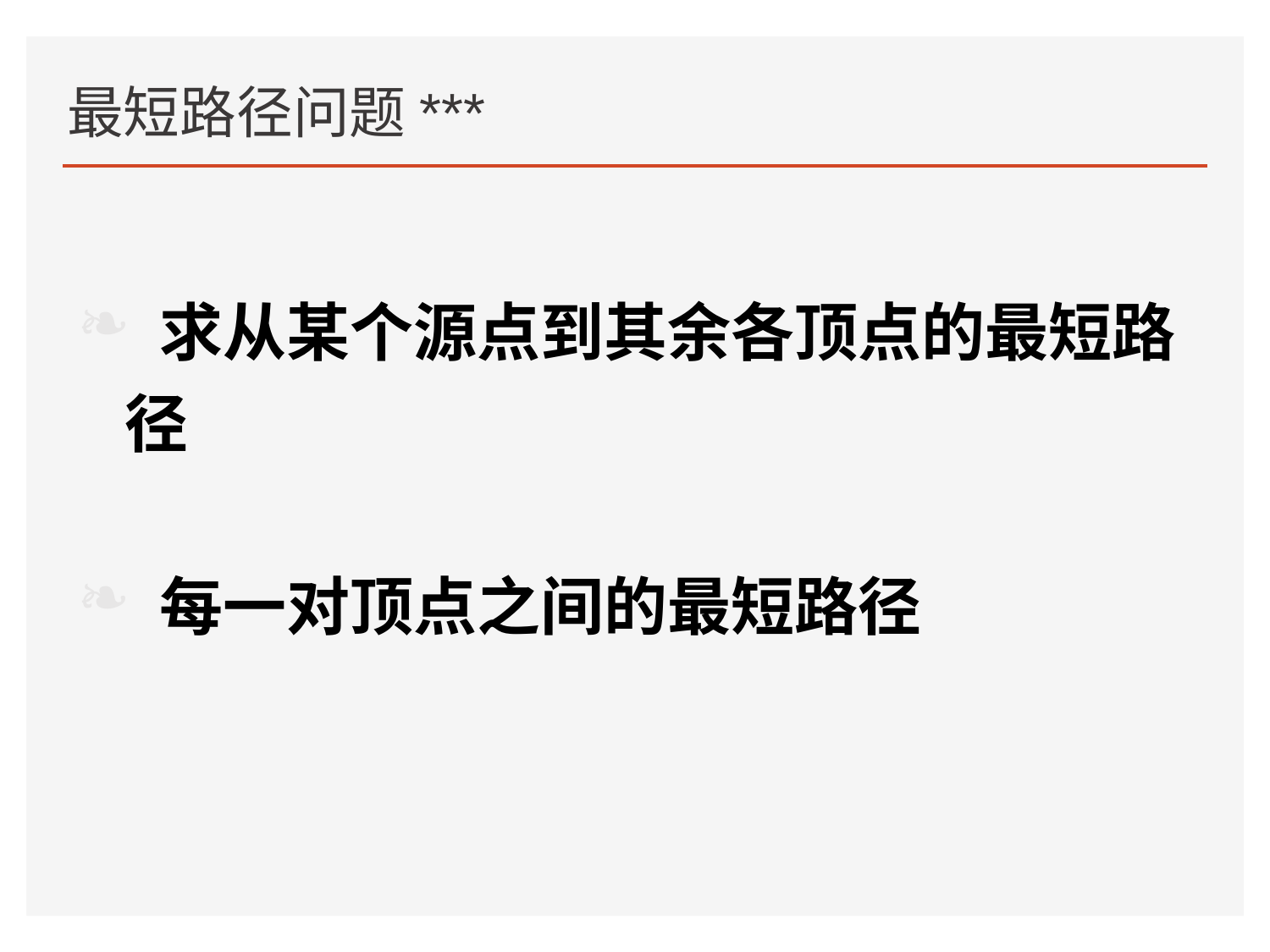

# 最短路径问题***
 求从某个源点到其余各顶点的最短路径

 每一对顶点之间的最短路径